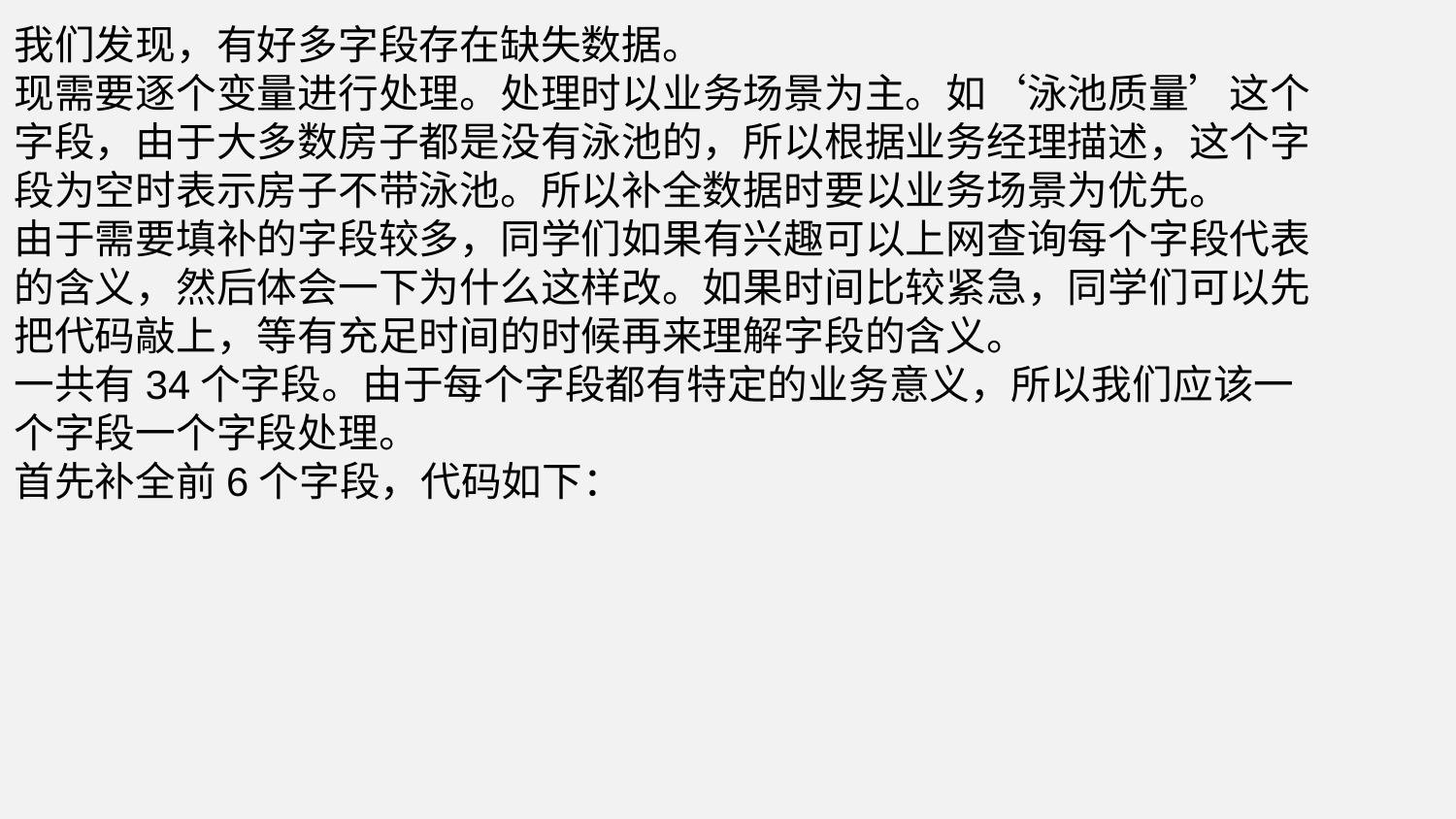

我们发现，有好多字段存在缺失数据。
现需要逐个变量进行处理。处理时以业务场景为主。如‘泳池质量’这个字段，由于大多数房子都是没有泳池的，所以根据业务经理描述，这个字段为空时表示房子不带泳池。所以补全数据时要以业务场景为优先。
由于需要填补的字段较多，同学们如果有兴趣可以上网查询每个字段代表的含义，然后体会一下为什么这样改。如果时间比较紧急，同学们可以先把代码敲上，等有充足时间的时候再来理解字段的含义。
一共有34个字段。由于每个字段都有特定的业务意义，所以我们应该一个字段一个字段处理。
首先补全前6个字段，代码如下：